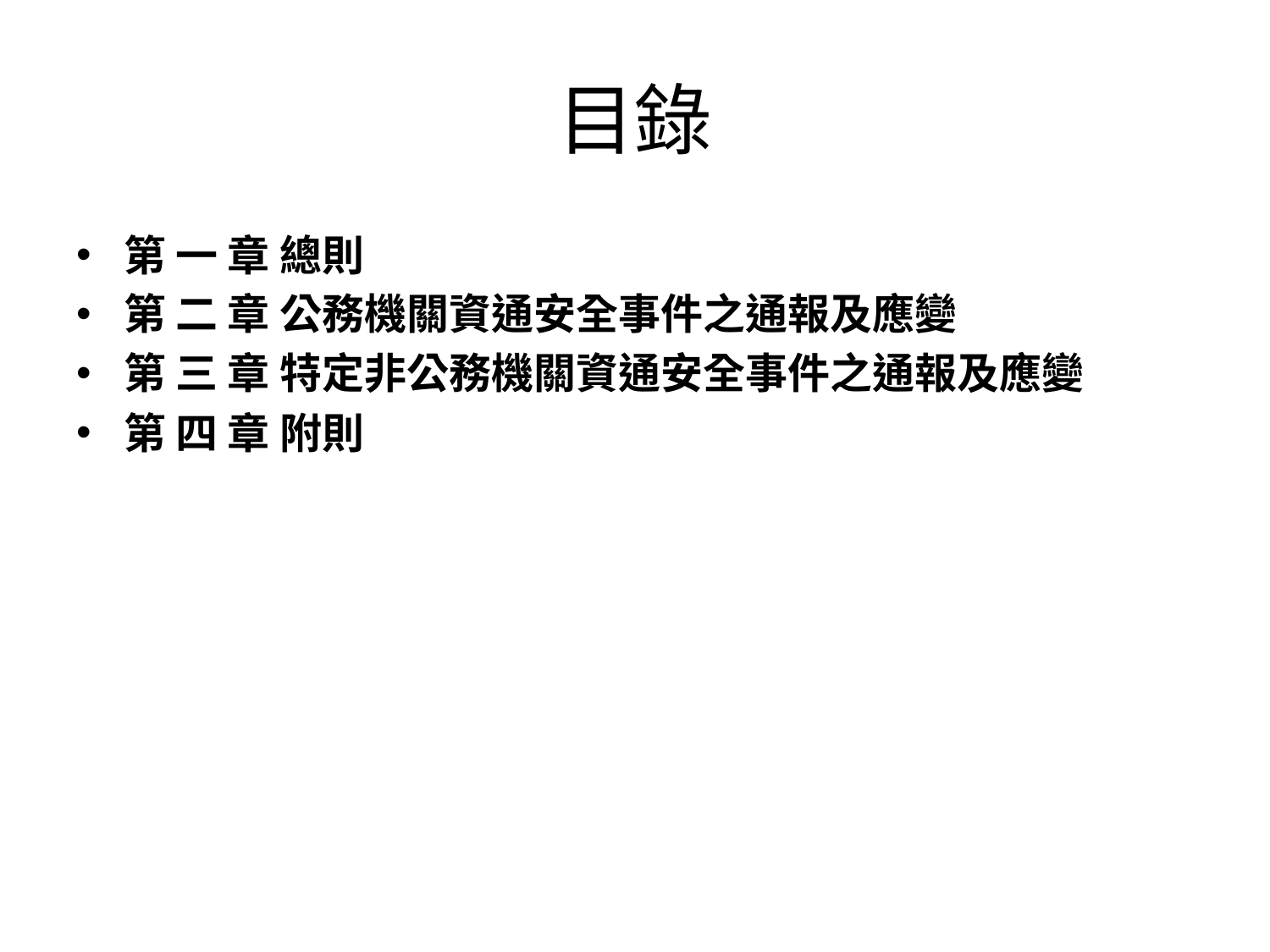

# 目錄
第 一 章 總則
第 二 章 公務機關資通安全事件之通報及應變
第 三 章 特定非公務機關資通安全事件之通報及應變
第 四 章 附則